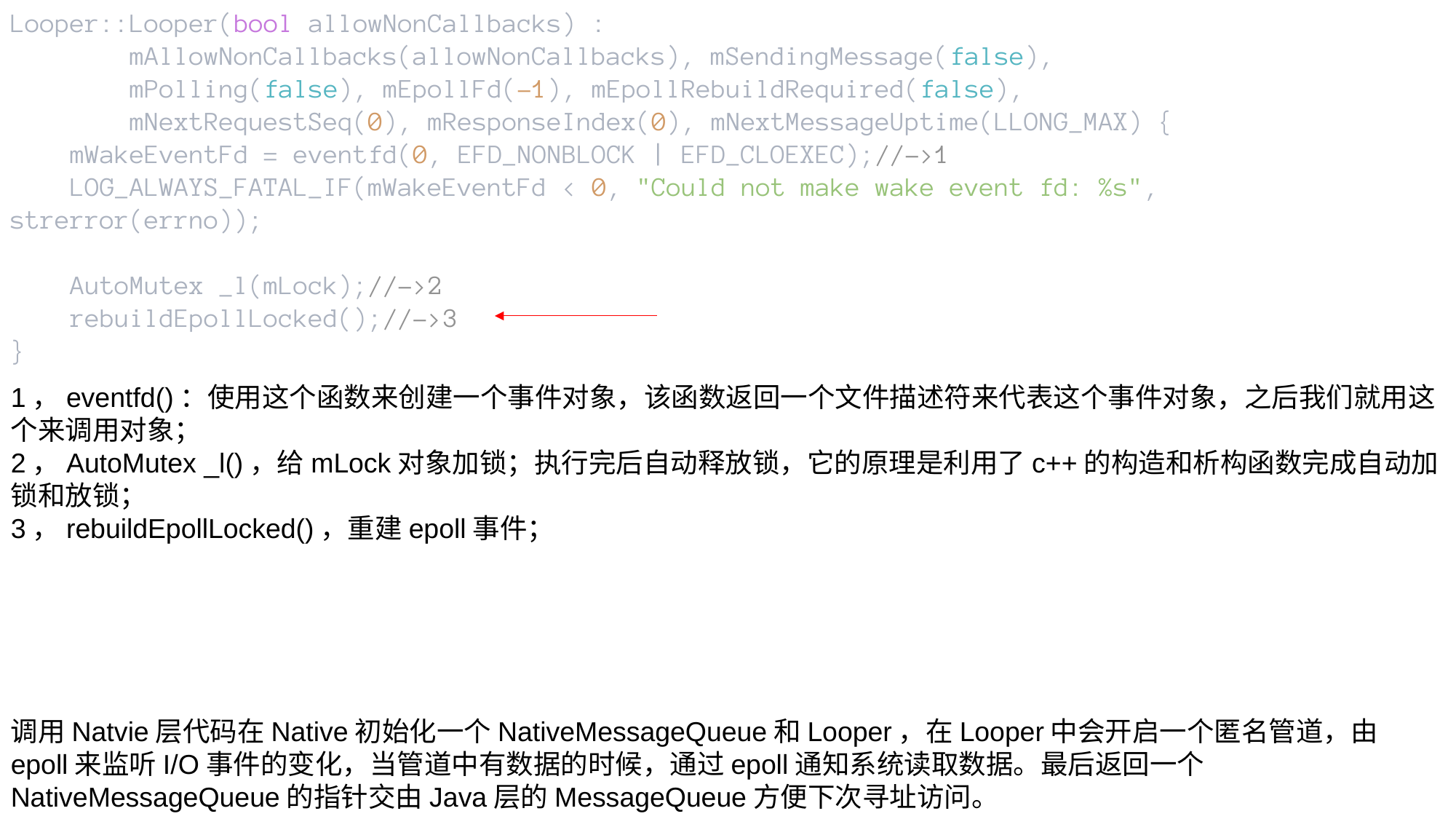

Looper::Looper(bool allowNonCallbacks) :
        mAllowNonCallbacks(allowNonCallbacks), mSendingMessage(false),
        mPolling(false), mEpollFd(-1), mEpollRebuildRequired(false),
        mNextRequestSeq(0), mResponseIndex(0), mNextMessageUptime(LLONG_MAX) {
    mWakeEventFd = eventfd(0, EFD_NONBLOCK | EFD_CLOEXEC);//->1
    LOG_ALWAYS_FATAL_IF(mWakeEventFd < 0, "Could not make wake event fd: %s", strerror(errno));

    AutoMutex _l(mLock);//->2
    rebuildEpollLocked();//->3
}
1，eventfd()：使用这个函数来创建一个事件对象，该函数返回一个文件描述符来代表这个事件对象，之后我们就用这个来调用对象；
2，AutoMutex _l()，给mLock对象加锁；执行完后自动释放锁，它的原理是利用了c++的构造和析构函数完成自动加锁和放锁；
3，rebuildEpollLocked()，重建epoll事件；
调用Natvie层代码在Native初始化一个NativeMessageQueue和Looper，在Looper中会开启一个匿名管道，由epoll来监听I/O事件的变化，当管道中有数据的时候，通过epoll通知系统读取数据。最后返回一个NativeMessageQueue的指针交由Java层的MessageQueue方便下次寻址访问。